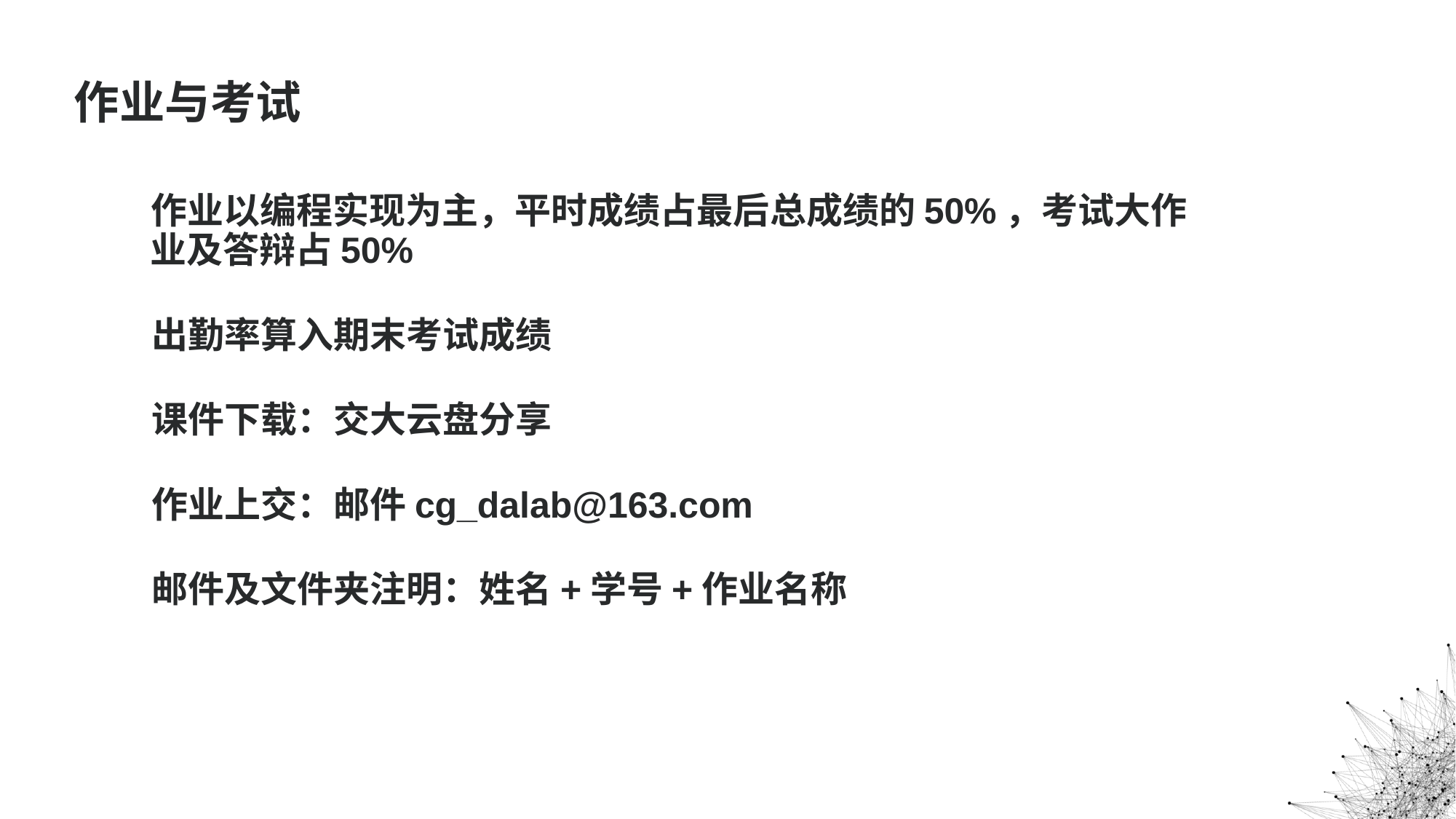

# 作业与考试
作业以编程实现为主，平时成绩占最后总成绩的50%，考试大作   业及答辩占50%
出勤率算入期末考试成绩
课件下载：交大云盘分享
作业上交：邮件cg_dalab@163.com
邮件及文件夹注明：姓名+学号+作业名称